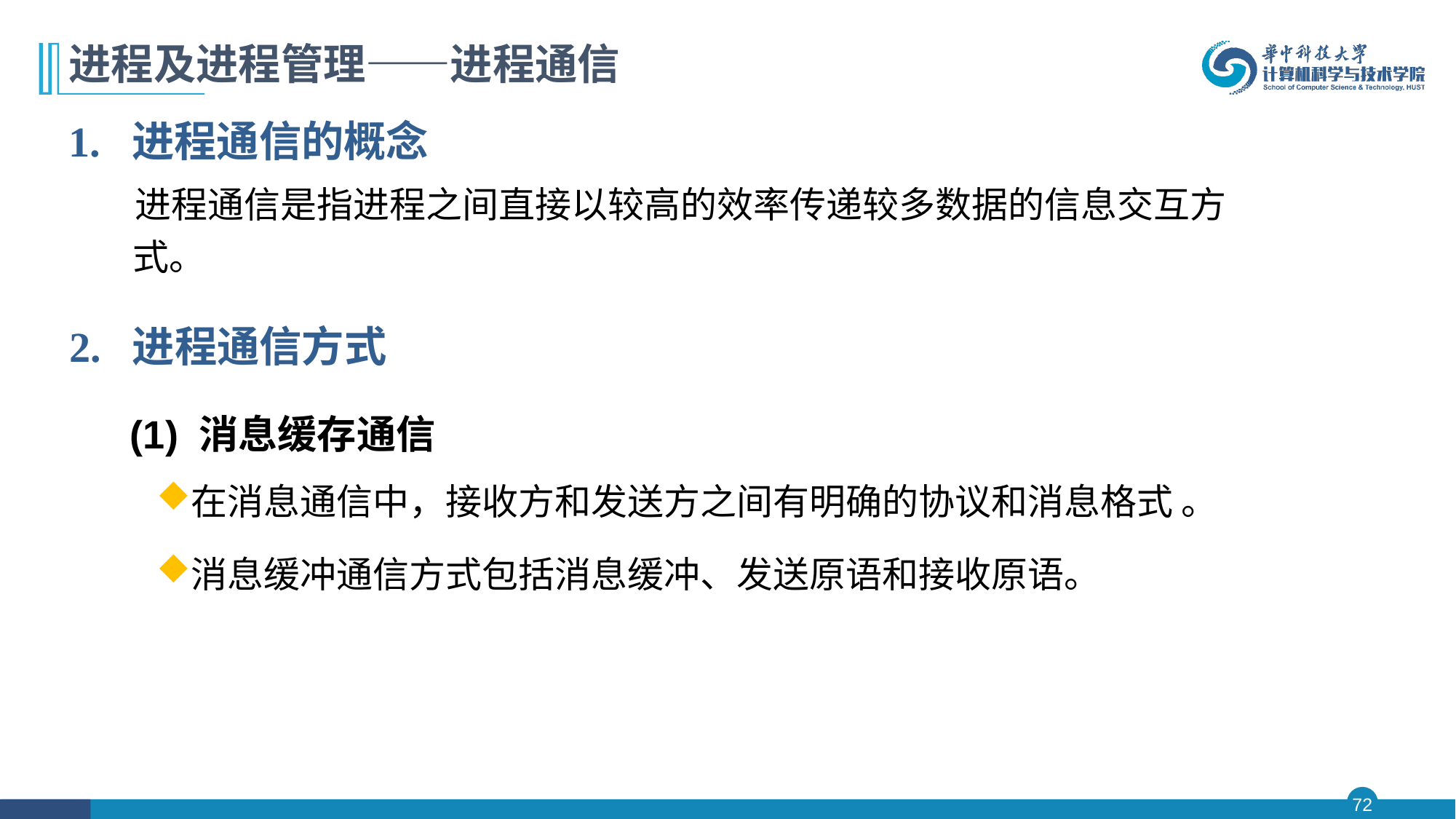

# 进程及进程管理——进程通信
1.  进程通信的概念
       进程通信是指进程之间直接以较高的效率传递较多数据的信息交互方式。
2.  进程通信方式
(1) 消息缓存通信
在消息通信中，接收方和发送方之间有明确的协议和消息格式 。
消息缓冲通信方式包括消息缓冲、发送原语和接收原语。